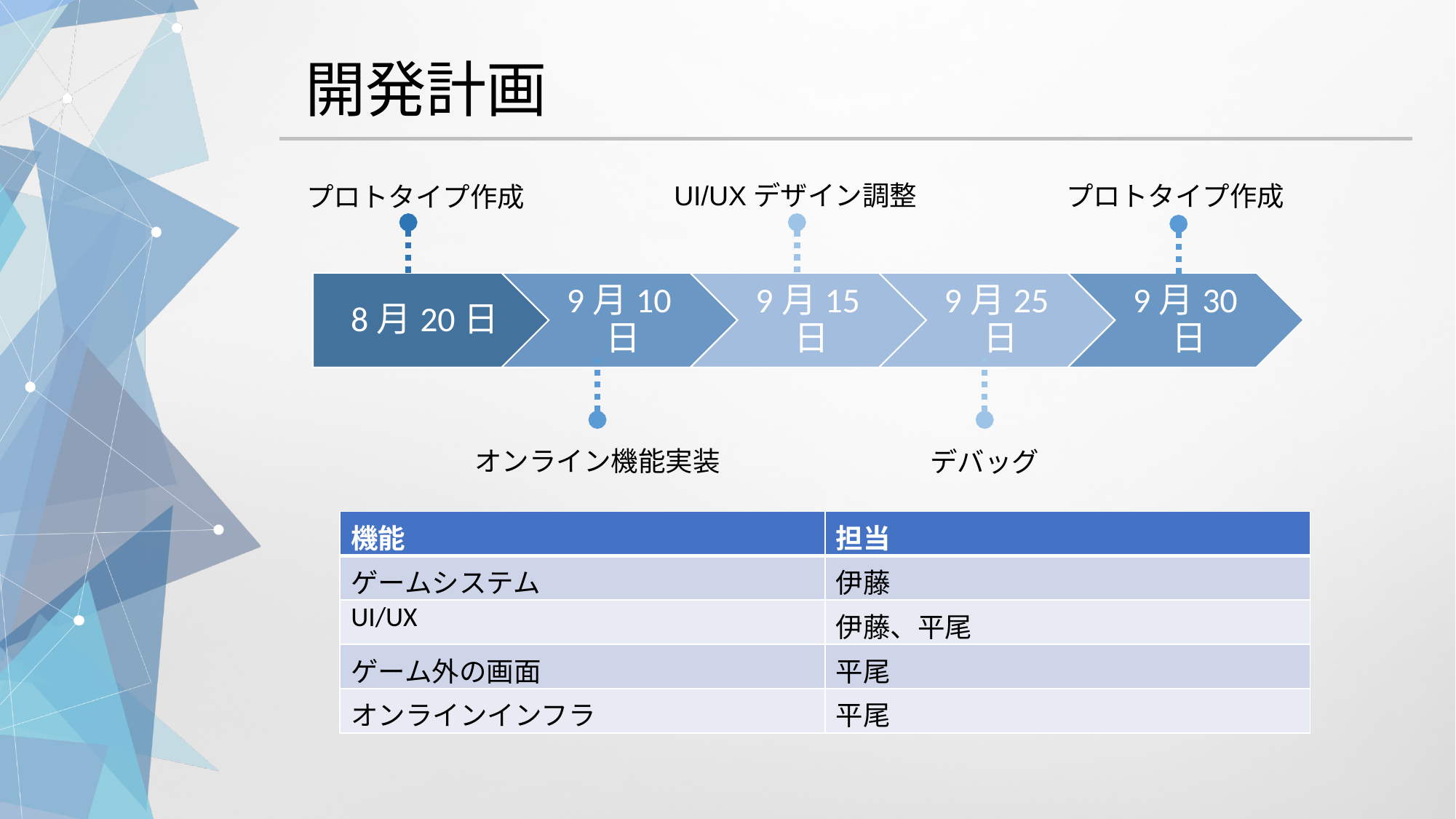

# 開発計画
UI/UXデザイン調整
プロトタイプ作成
プロトタイプ作成
8月20日
9月10日
9月15日
9月25日
9月30日
デバッグ
オンライン機能実装
| 機能 | 担当 |
| --- | --- |
| ゲームシステム | 伊藤 |
| UI/UX | 伊藤、平尾 |
| ゲーム外の画面 | 平尾 |
| オンラインインフラ | 平尾 |